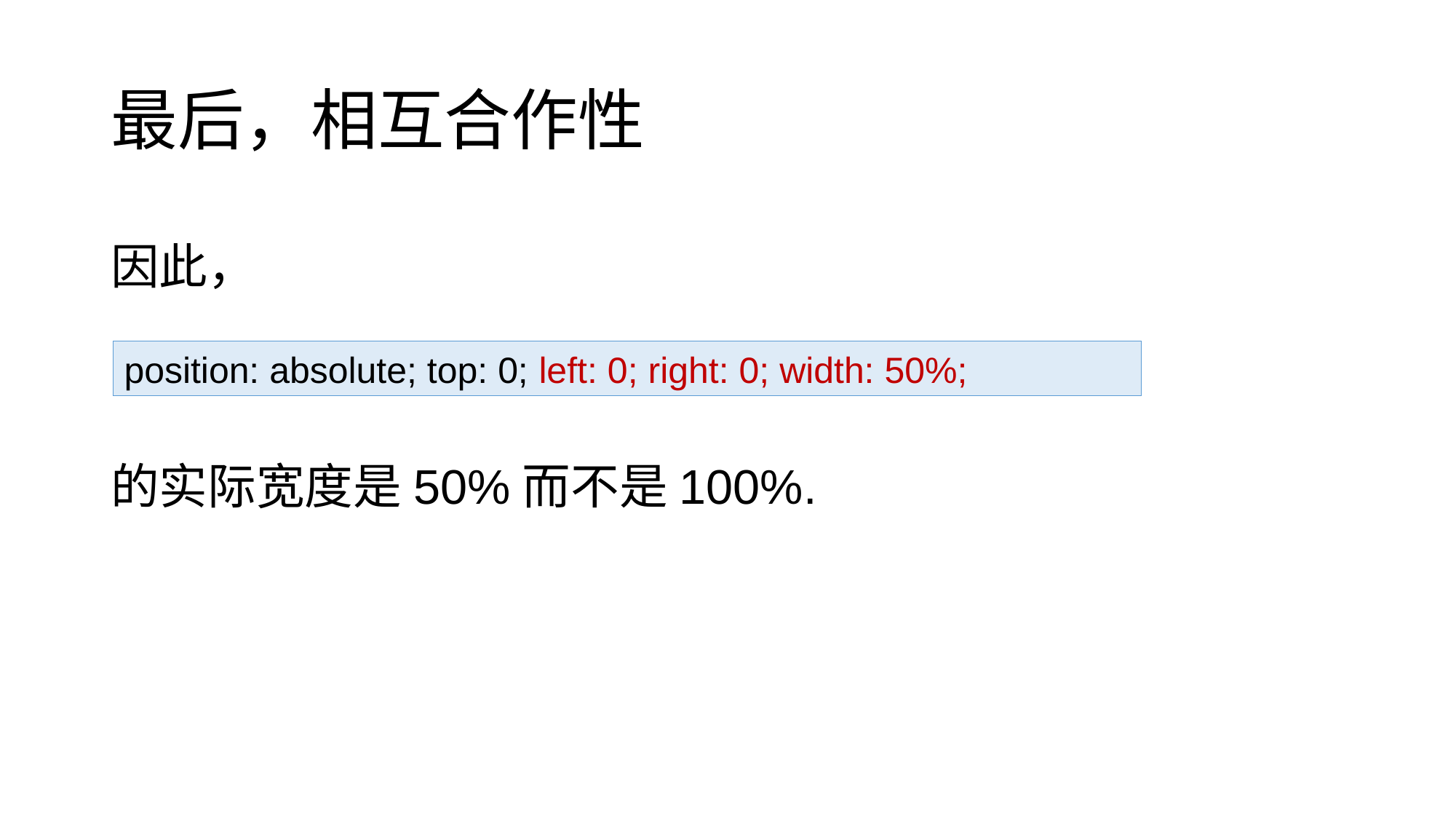

# 最后，相互合作性
因此，
position: absolute; top: 0; left: 0; right: 0; width: 50%;
的实际宽度是50%而不是100%.